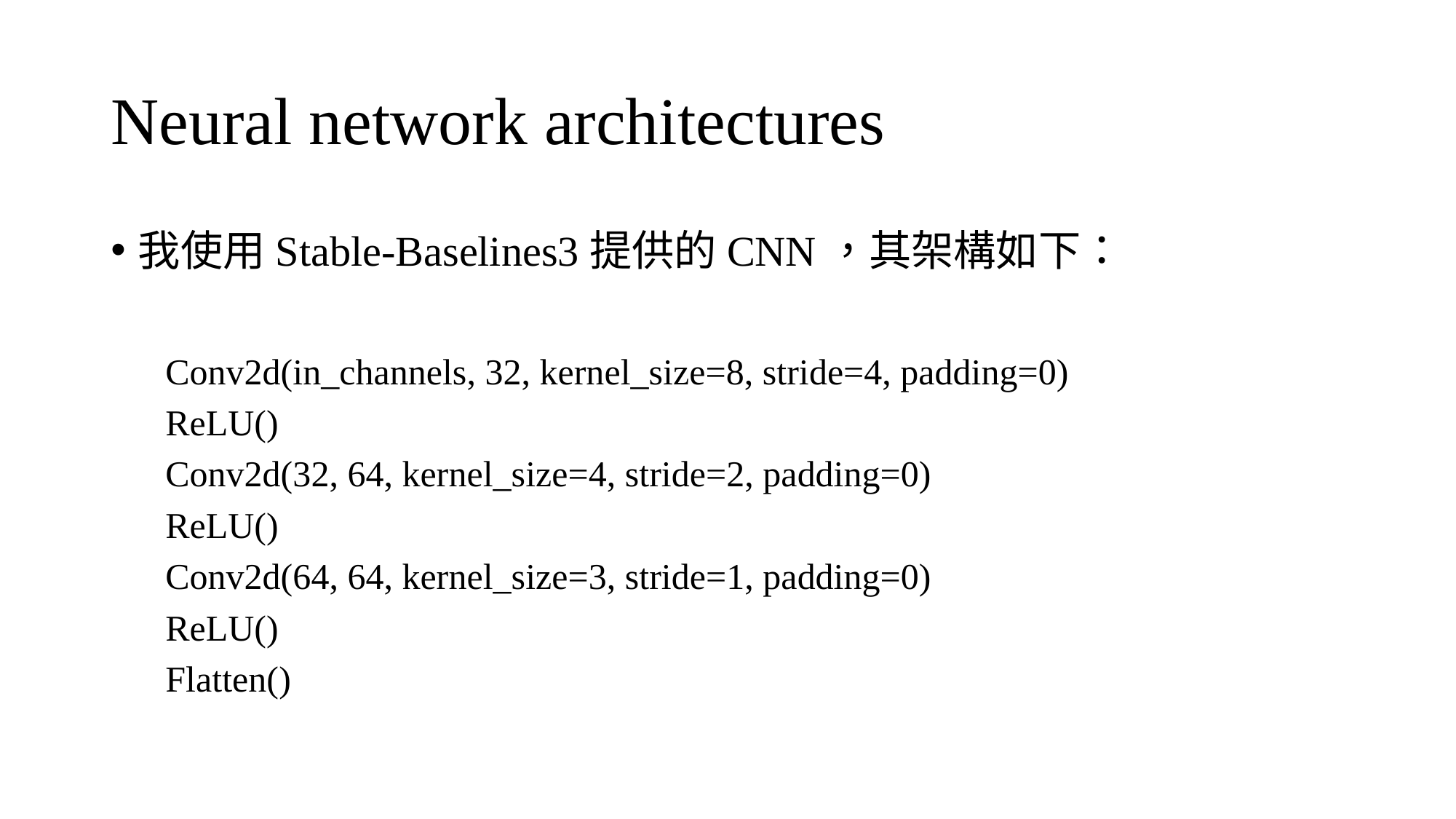

# Neural network architectures
我使用Stable-Baselines3提供的CNN，其架構如下：

Conv2d(in_channels, 32, kernel_size=8, stride=4, padding=0)
ReLU()
Conv2d(32, 64, kernel_size=4, stride=2, padding=0)
ReLU()
Conv2d(64, 64, kernel_size=3, stride=1, padding=0)
ReLU()
Flatten()